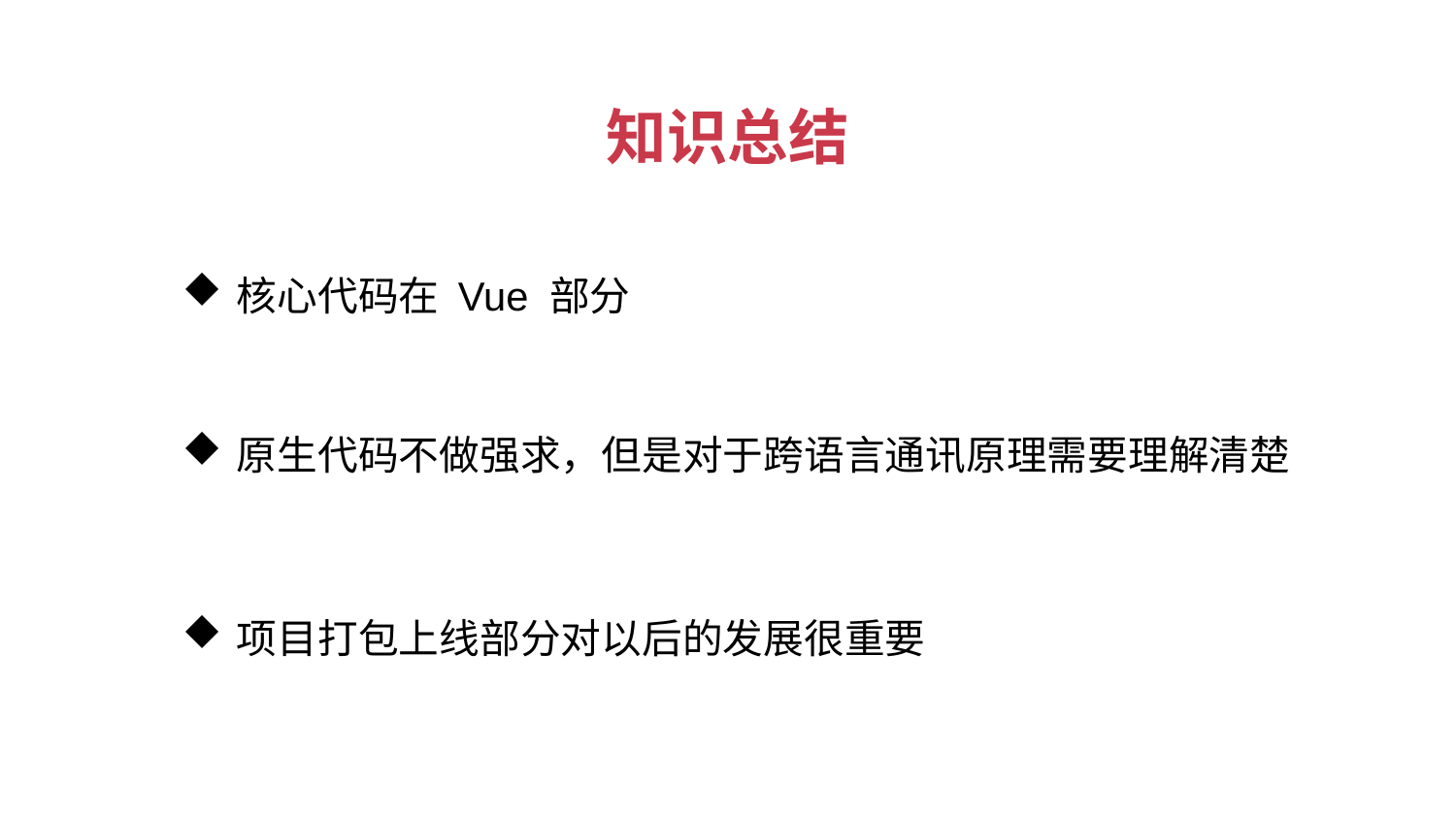

知识总结
核心代码在 Vue 部分
原生代码不做强求，但是对于跨语言通讯原理需要理解清楚
项目打包上线部分对以后的发展很重要